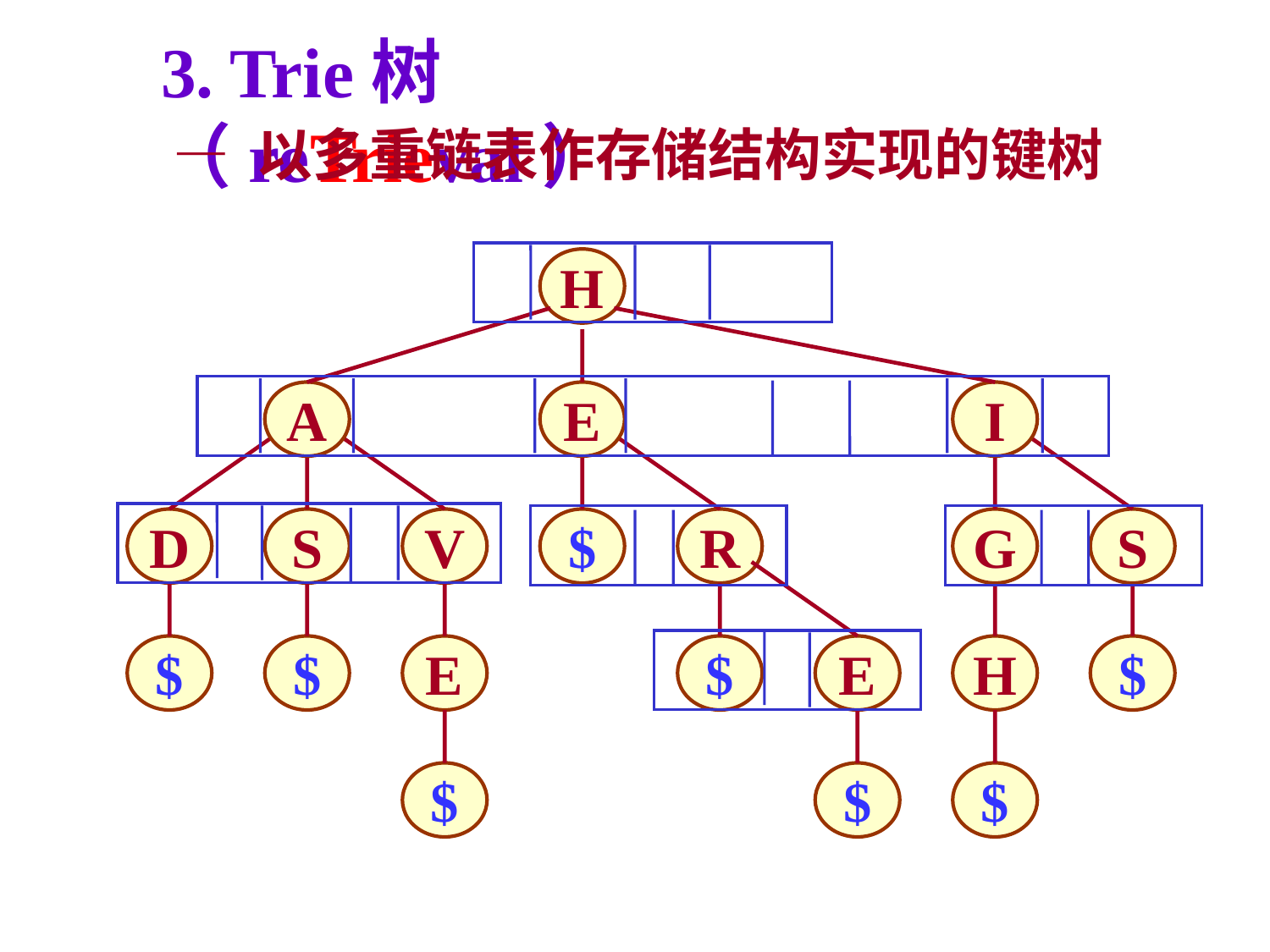

3. Trie树（reTrieval）
— 以多重链表作存储结构实现的键树

H

A
E
I

D
S
V

$
R

G
S

$
$
E
$
E
H
$

$
$
$